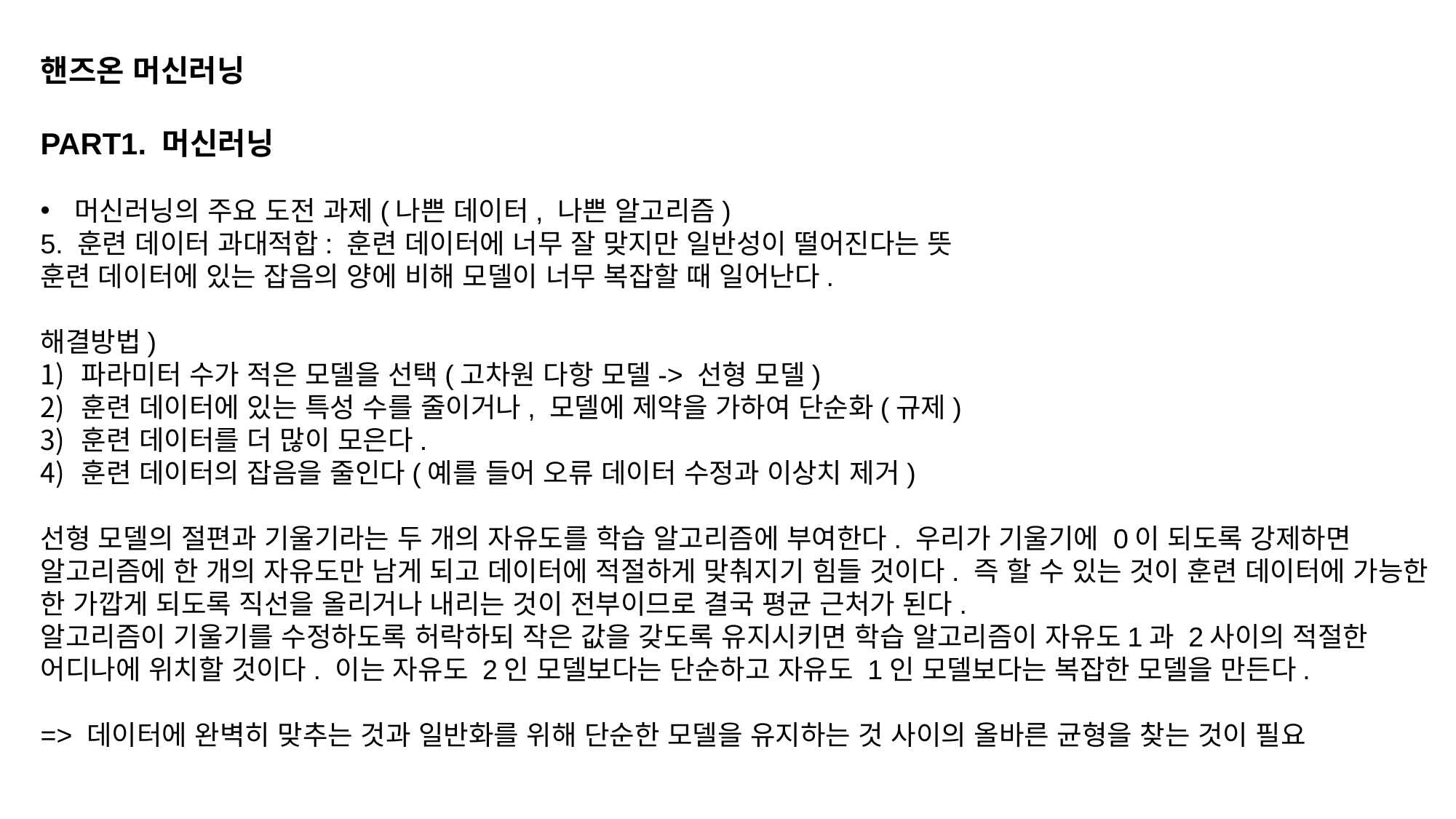

핸즈온 머신러닝

PART1. 머신러닝

머신러닝의 주요 도전 과제(나쁜 데이터, 나쁜 알고리즘)
5. 훈련 데이터 과대적합: 훈련 데이터에 너무 잘 맞지만 일반성이 떨어진다는 뜻
훈련 데이터에 있는 잡음의 양에 비해 모델이 너무 복잡할 때 일어난다.

해결방법)
파라미터 수가 적은 모델을 선택(고차원 다항 모델-> 선형 모델)
훈련 데이터에 있는 특성 수를 줄이거나, 모델에 제약을 가하여 단순화(규제)
훈련 데이터를 더 많이 모은다.
훈련 데이터의 잡음을 줄인다(예를 들어 오류 데이터 수정과 이상치 제거)

선형 모델의 절편과 기울기라는 두 개의 자유도를 학습 알고리즘에 부여한다. 우리가 기울기에 0이 되도록 강제하면 알고리즘에 한 개의 자유도만 남게 되고 데이터에 적절하게 맞춰지기 힘들 것이다. 즉 할 수 있는 것이 훈련 데이터에 가능한 한 가깝게 되도록 직선을 올리거나 내리는 것이 전부이므로 결국 평균 근처가 된다.
알고리즘이 기울기를 수정하도록 허락하되 작은 값을 갖도록 유지시키면 학습 알고리즘이 자유도1과 2사이의 적절한 어디나에 위치할 것이다. 이는 자유도 2인 모델보다는 단순하고 자유도 1인 모델보다는 복잡한 모델을 만든다.

=> 데이터에 완벽히 맞추는 것과 일반화를 위해 단순한 모델을 유지하는 것 사이의 올바른 균형을 찾는 것이 필요